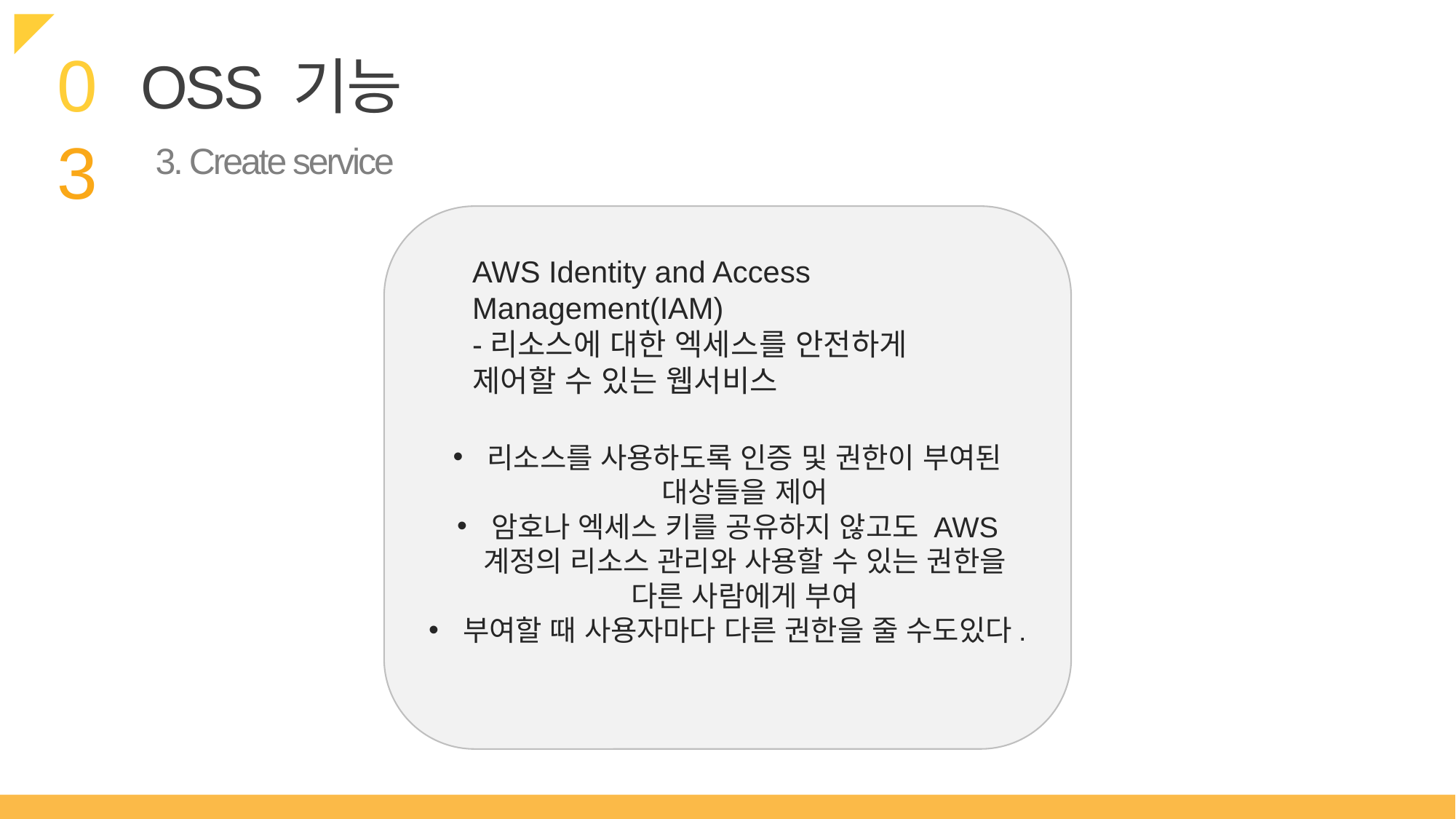

03
OSS 기능
3. Create service

리소스를 사용하도록 인증 및 권한이 부여된 대상들을 제어
암호나 엑세스 키를 공유하지 않고도 AWS 계정의 리소스 관리와 사용할 수 있는 권한을 다른 사람에게 부여
부여할 때 사용자마다 다른 권한을 줄 수도있다.
AWS Identity and Access Management(IAM)
-리소스에 대한 엑세스를 안전하게 제어할 수 있는 웹서비스